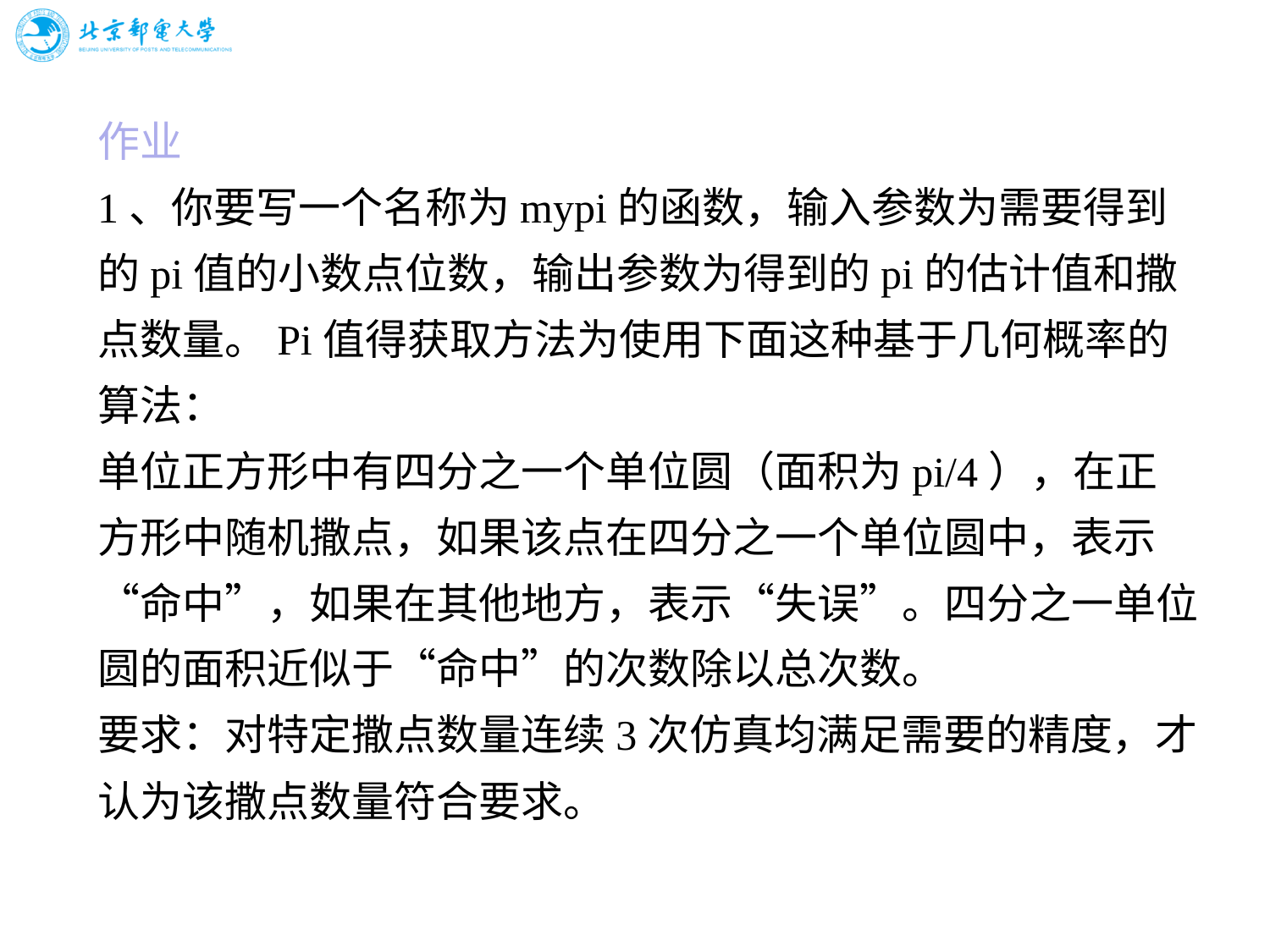

# 作业 1、你要写一个名称为mypi的函数，输入参数为需要得到的pi值的小数点位数，输出参数为得到的pi的估计值和撒点数量。Pi值得获取方法为使用下面这种基于几何概率的算法： 单位正方形中有四分之一个单位圆（面积为pi/4），在正方形中随机撒点，如果该点在四分之一个单位圆中，表示“命中”，如果在其他地方，表示“失误”。四分之一单位圆的面积近似于“命中”的次数除以总次数。 要求：对特定撒点数量连续3次仿真均满足需要的精度，才认为该撒点数量符合要求。